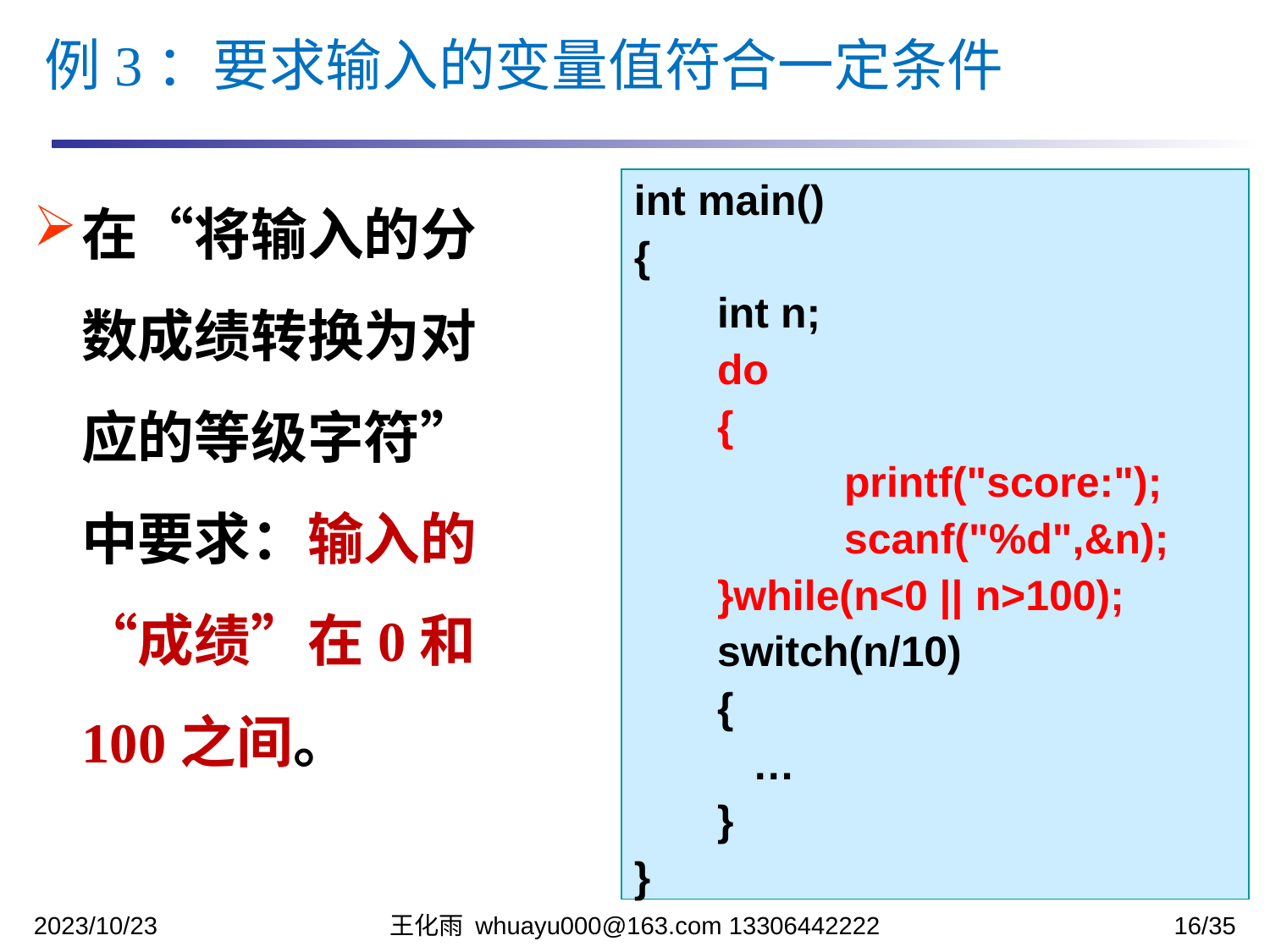

例3：要求输入的变量值符合一定条件
在“将输入的分数成绩转换为对应的等级字符”中要求：输入的“成绩”在0和100之间。

int main()
{
 	   int n;
	   do
	   {
		   printf("score:");
		   scanf("%d",&n);
	   }while(n<0 || n>100);
	   switch(n/10)
	   {
	      …
	   }
}
2023/10/23
王化雨 whuayu000@163.com 13306442222
16/35